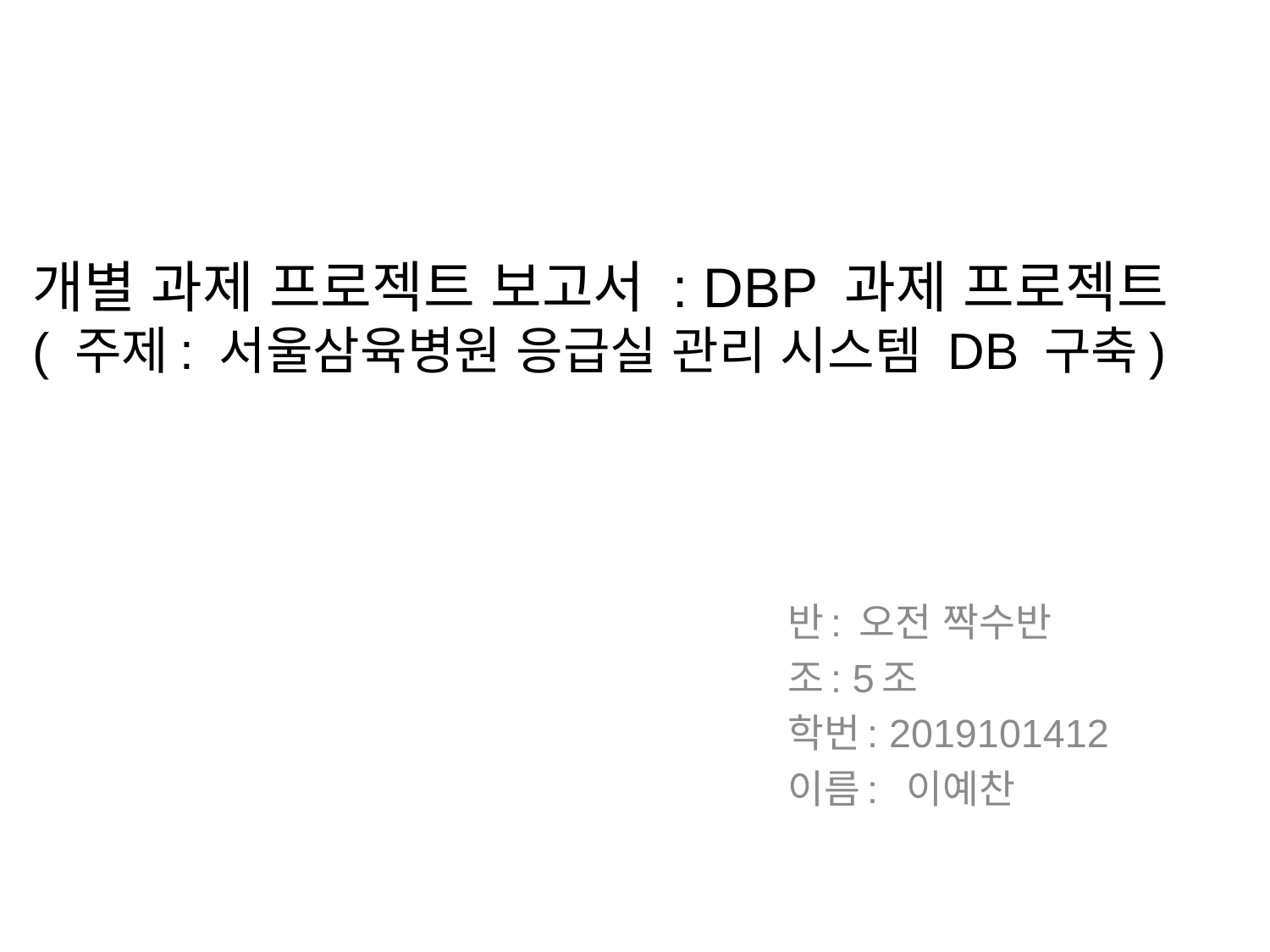

# 개별 과제 프로젝트 보고서 : DBP 과제 프로젝트 ( 주제: 서울삼육병원 응급실 관리 시스템 DB 구축)

반: 오전 짝수반
조: 5조
학번: 2019101412
이름:  이예찬